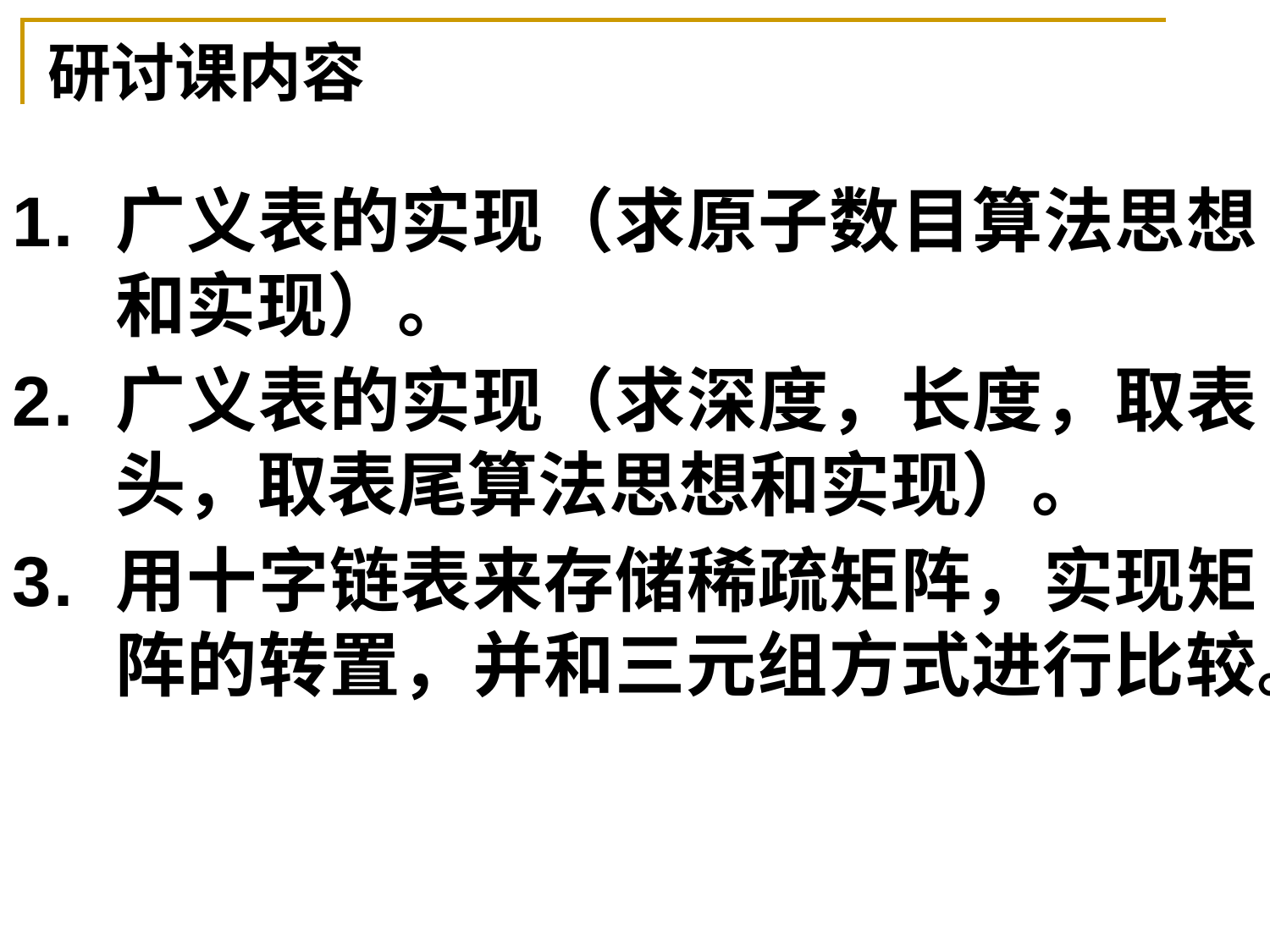

# 研讨课内容
广义表的实现（求原子数目算法思想和实现）。
广义表的实现（求深度，长度，取表头，取表尾算法思想和实现）。
用十字链表来存储稀疏矩阵，实现矩阵的转置，并和三元组方式进行比较。